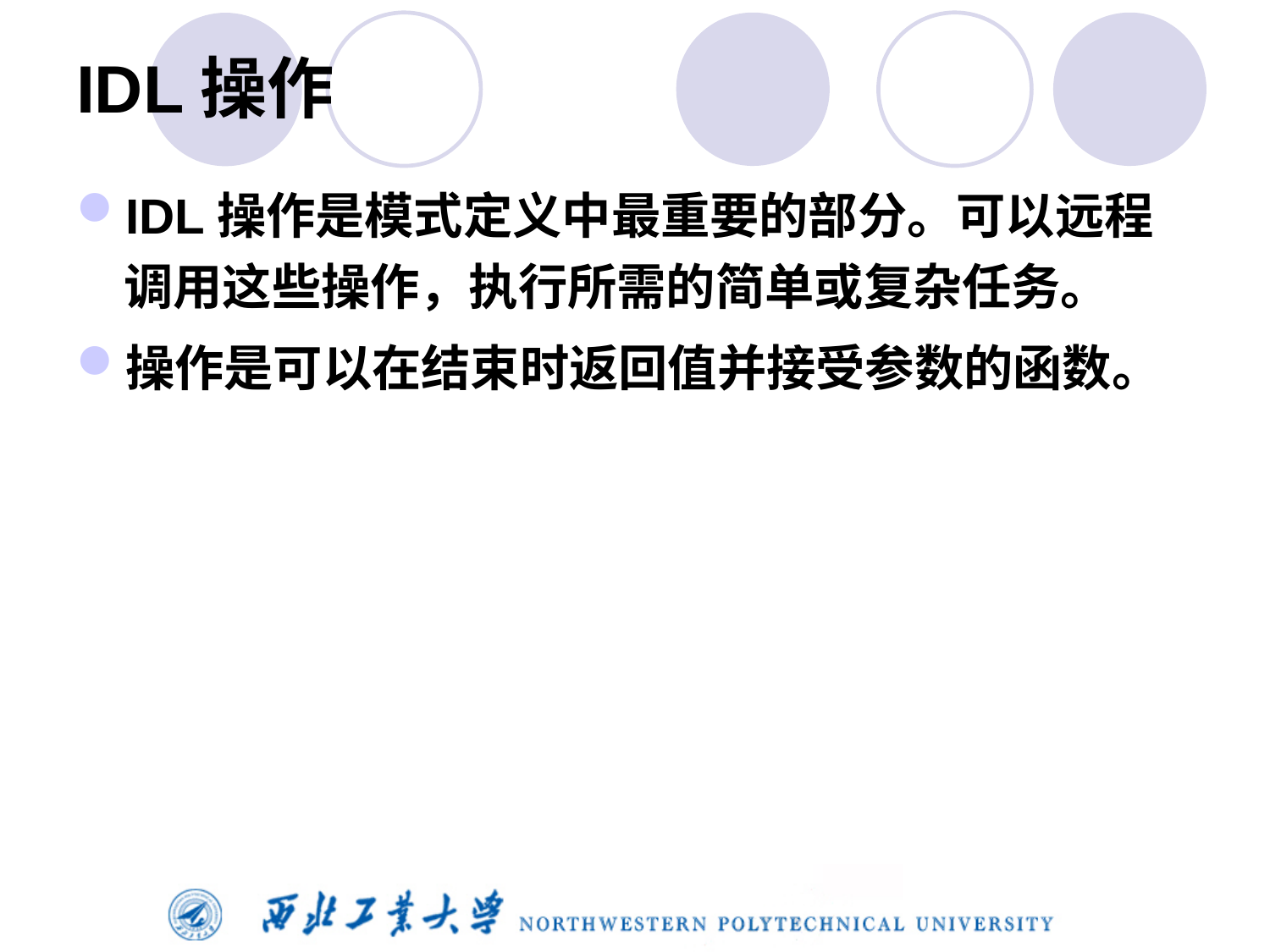

# IDL操作
IDL操作是模式定义中最重要的部分。可以远程调用这些操作，执行所需的简单或复杂任务。
操作是可以在结束时返回值并接受参数的函数。